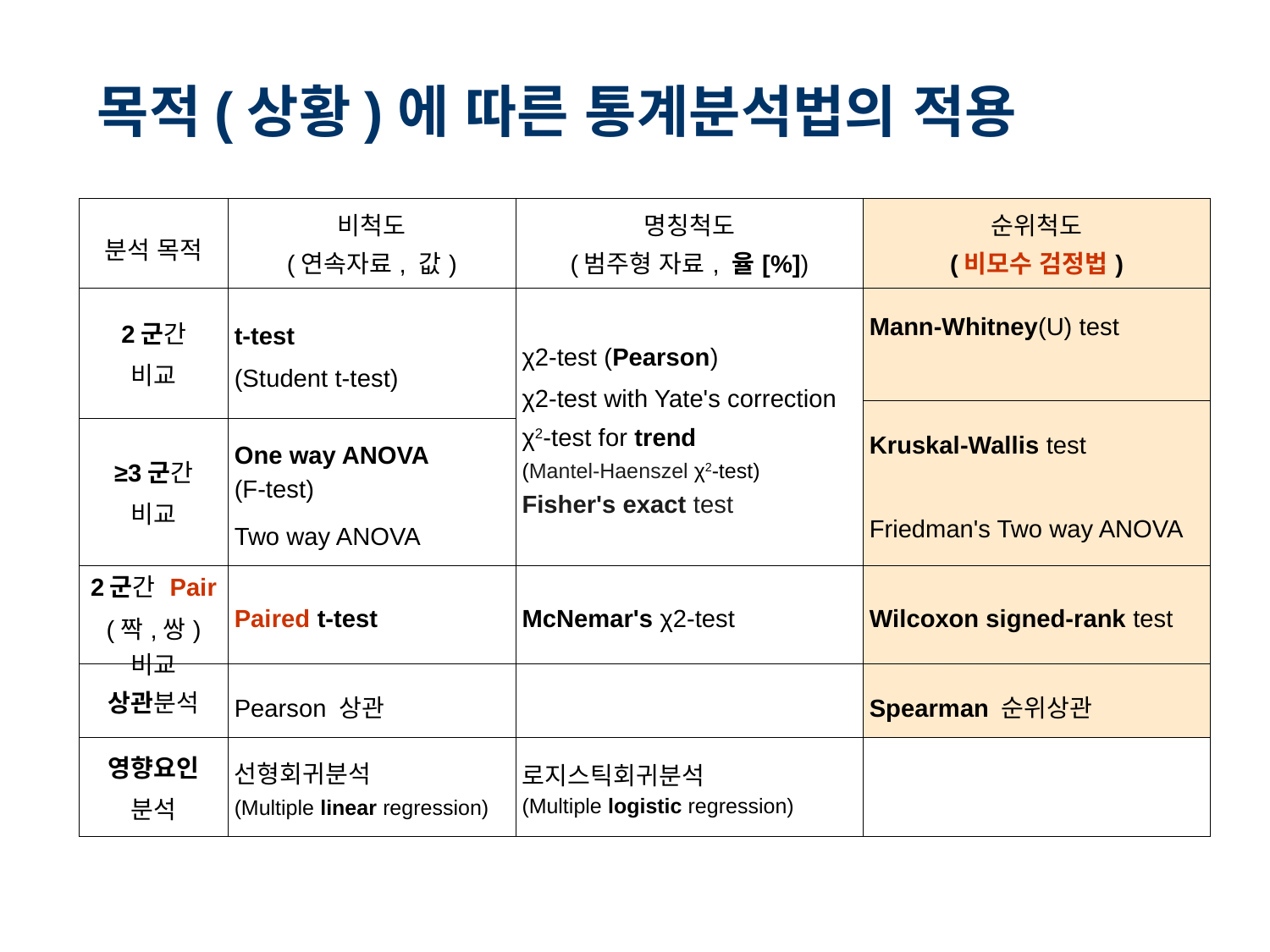

목적(상황)에 따른 통계분석법의 적용
| 분석 목적 | 비척도 (연속자료, 값) | 명칭척도 (범주형 자료, 율[%]) | 순위척도 (비모수 검정법) |
| --- | --- | --- | --- |
| 2군간 비교 | t-test (Student t-test) | χ2-test (Pearson) χ2-test with Yate's correction χ2-test for trend (Mantel-Haenszel χ2-test) Fisher's exact test | Mann-Whitney(U) test |
|  |  |  | Kruskal-Wallis test Friedman's Two way ANOVA |
| ≥3군간 비교 | One way ANOVA (F-test) Two way ANOVA |  |  |
| 2군간 Pair (짝,쌍) 비교 | Paired t-test | McNemar's χ2-test | Wilcoxon signed-rank test |
| 상관분석 | Pearson 상관 |  | Spearman 순위상관 |
| 영향요인 분석 | 선형회귀분석 (Multiple linear regression) | 로지스틱회귀분석 (Multiple logistic regression) |  |